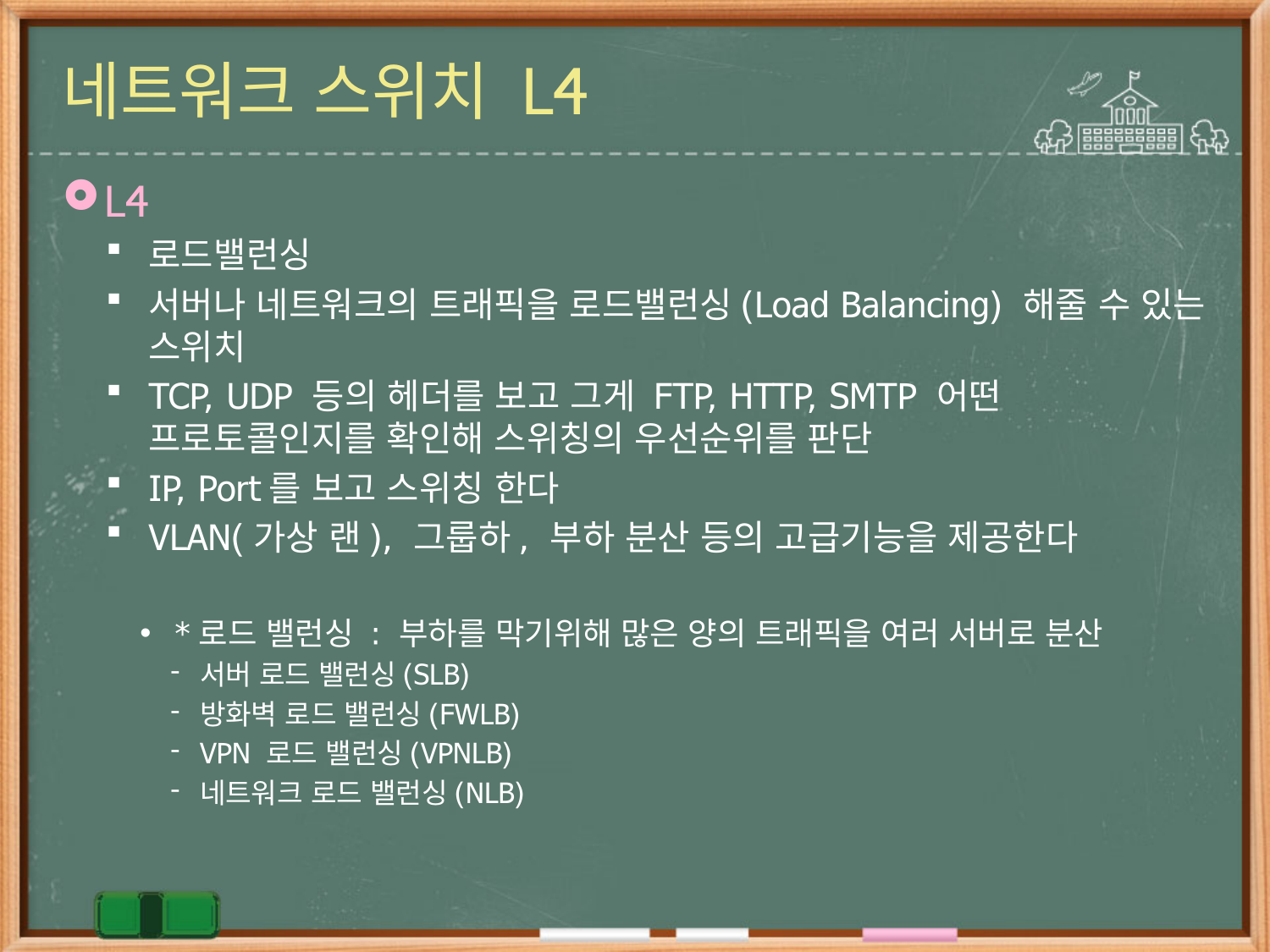

# 네트워크 스위치 L4
L4
로드밸런싱
서버나 네트워크의 트래픽을 로드밸런싱(Load Balancing) 해줄 수 있는 스위치
TCP, UDP 등의 헤더를 보고 그게 FTP, HTTP, SMTP 어떤 프로토콜인지를 확인해 스위칭의 우선순위를 판단
IP, Port를 보고 스위칭 한다
VLAN(가상 랜), 그룹하, 부하 분산 등의 고급기능을 제공한다

*로드 밸런싱 : 부하를 막기위해 많은 양의 트래픽을 여러 서버로 분산
서버 로드 밸런싱(SLB)
방화벽 로드 밸런싱(FWLB)
VPN 로드 밸런싱(VPNLB)
네트워크 로드 밸런싱(NLB)